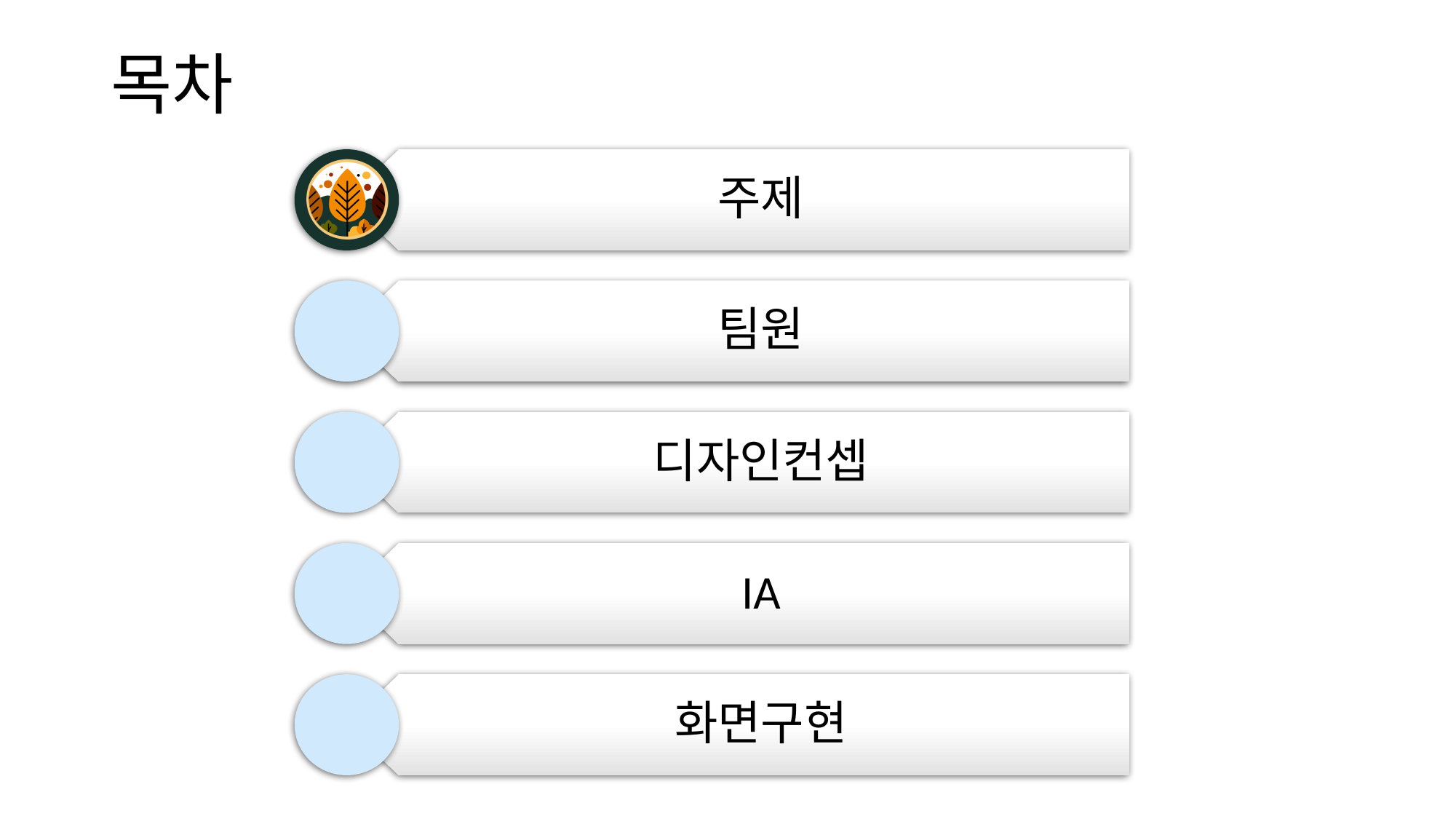

# 목차
주제

팀원
디자인컨셉

IA

화면구현